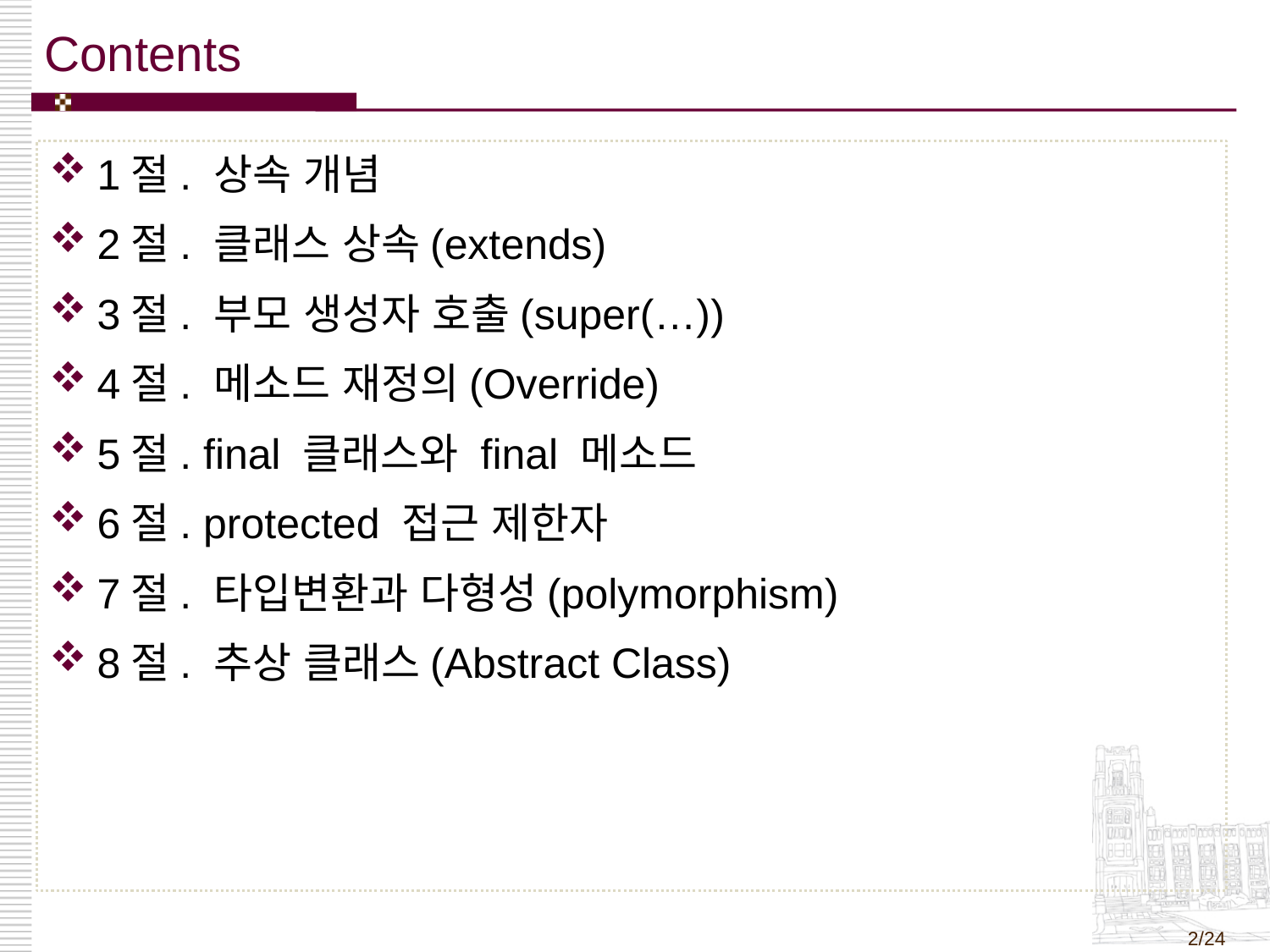

1절. 상속 개념
2절. 클래스 상속(extends)
3절. 부모 생성자 호출(super(…))
4절. 메소드 재정의(Override)
5절. final 클래스와 final 메소드
6절. protected 접근 제한자
7절. 타입변환과 다형성(polymorphism)
8절. 추상 클래스(Abstract Class)